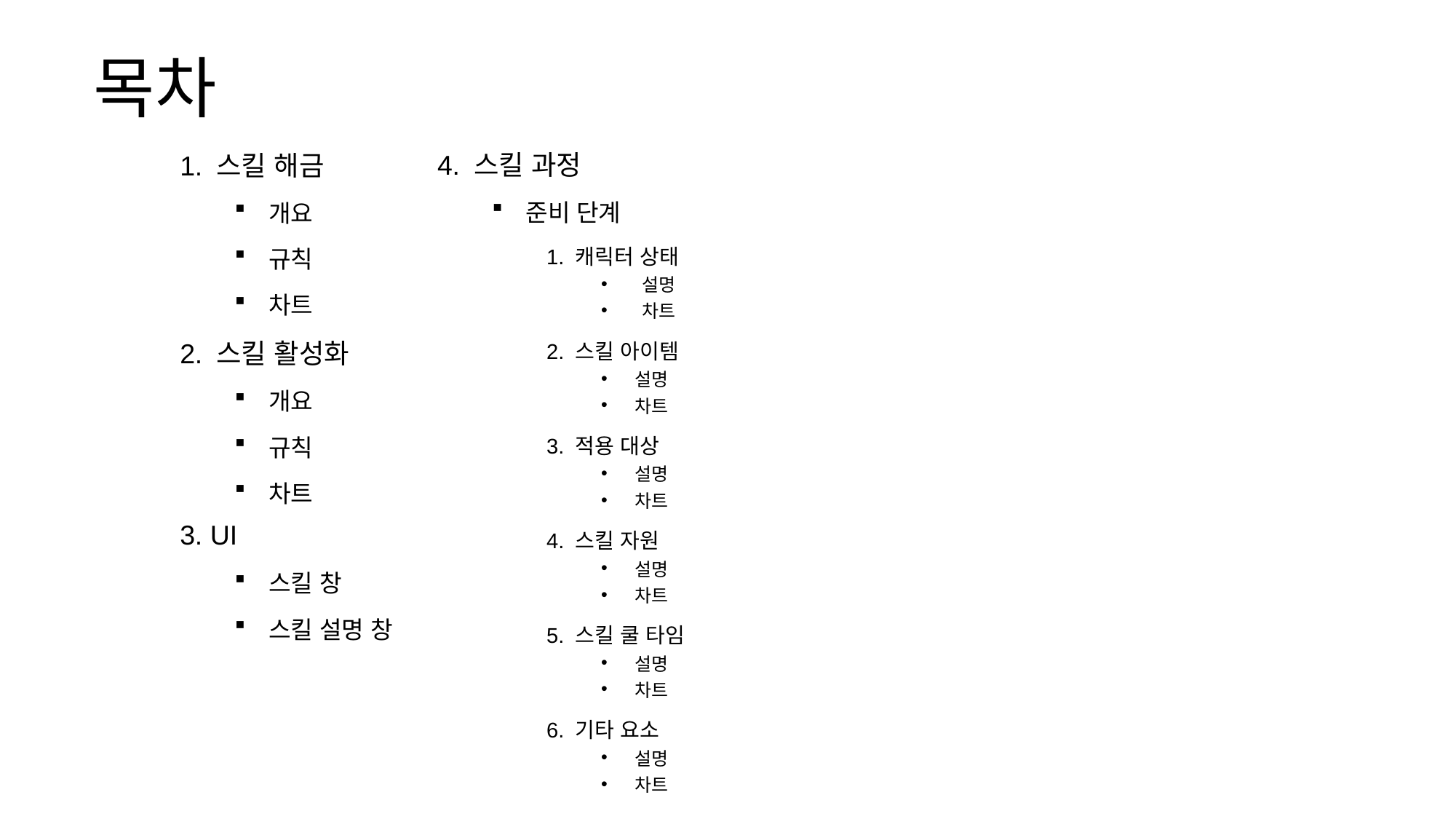

목차
| 4. 스킬 과정 |
| --- |
| 준비 단계 |
| 1. 캐릭터 상태 설명 차트 |
| 2. 스킬 아이템 설명 차트 |
| 3. 적용 대상 설명 차트 |
| 4. 스킬 자원 설명 차트 |
| 5. 스킬 쿨 타임 설명 차트 |
| 6. 기타 요소 설명 차트 |
| 1. 스킬 해금 |
| --- |
| 개요 |
| 규칙 |
| 차트 |
| 2. 스킬 활성화 |
| 개요 |
| 규칙 |
| 차트 |
| 3. UI |
| 스킬 창 |
| 스킬 설명 창 |